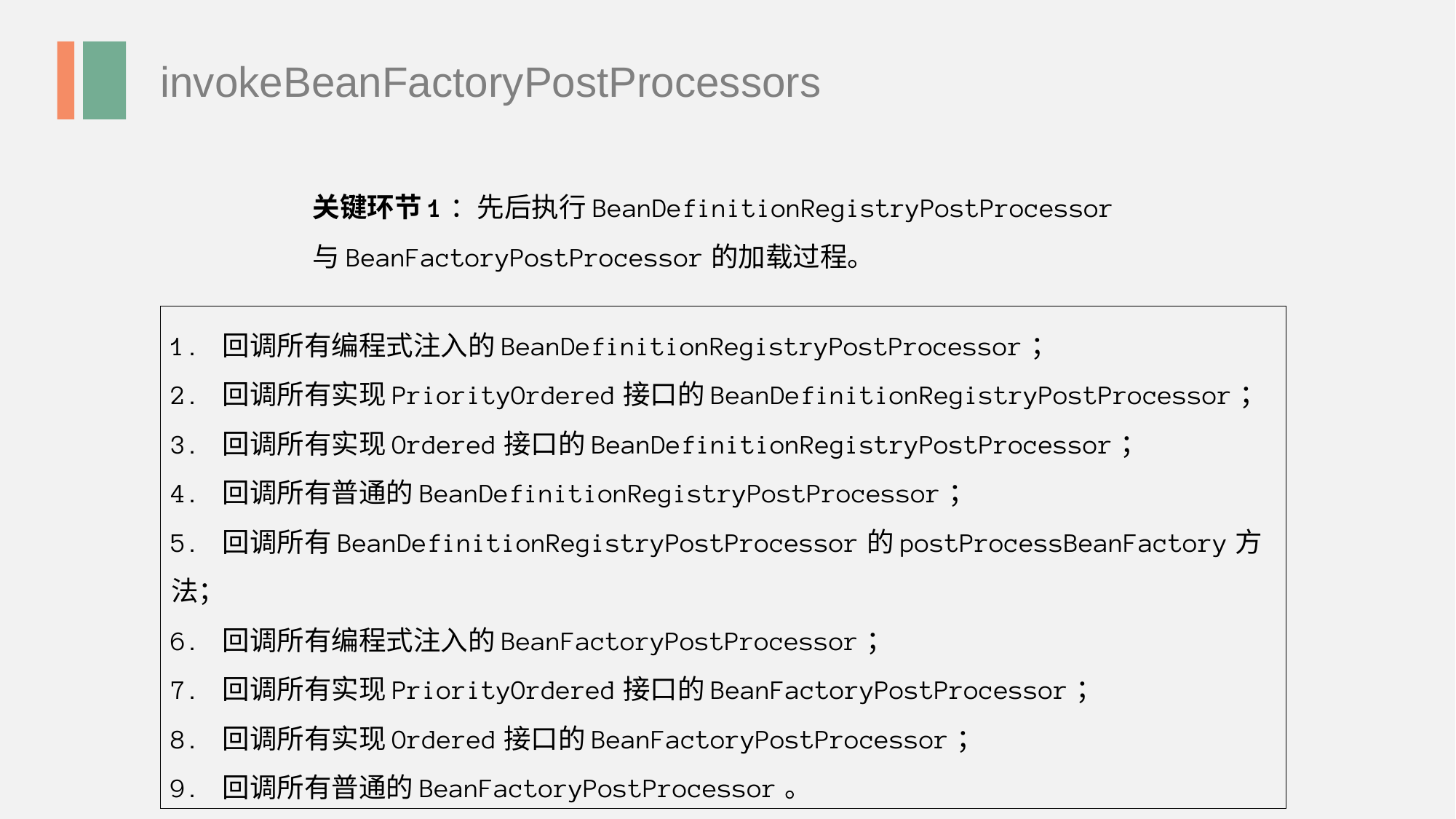

invokeBeanFactoryPostProcessors
关键环节1：先后执行BeanDefinitionRegistryPostProcessor与BeanFactoryPostProcessor的加载过程。
1. 回调所有编程式注入的BeanDefinitionRegistryPostProcessor；
2. 回调所有实现PriorityOrdered接口的BeanDefinitionRegistryPostProcessor；
3. 回调所有实现Ordered接口的BeanDefinitionRegistryPostProcessor；
4. 回调所有普通的BeanDefinitionRegistryPostProcessor；
5. 回调所有BeanDefinitionRegistryPostProcessor的postProcessBeanFactory方法；
6. 回调所有编程式注入的BeanFactoryPostProcessor；
7. 回调所有实现PriorityOrdered接口的BeanFactoryPostProcessor；
8. 回调所有实现Ordered接口的BeanFactoryPostProcessor；
9. 回调所有普通的BeanFactoryPostProcessor。